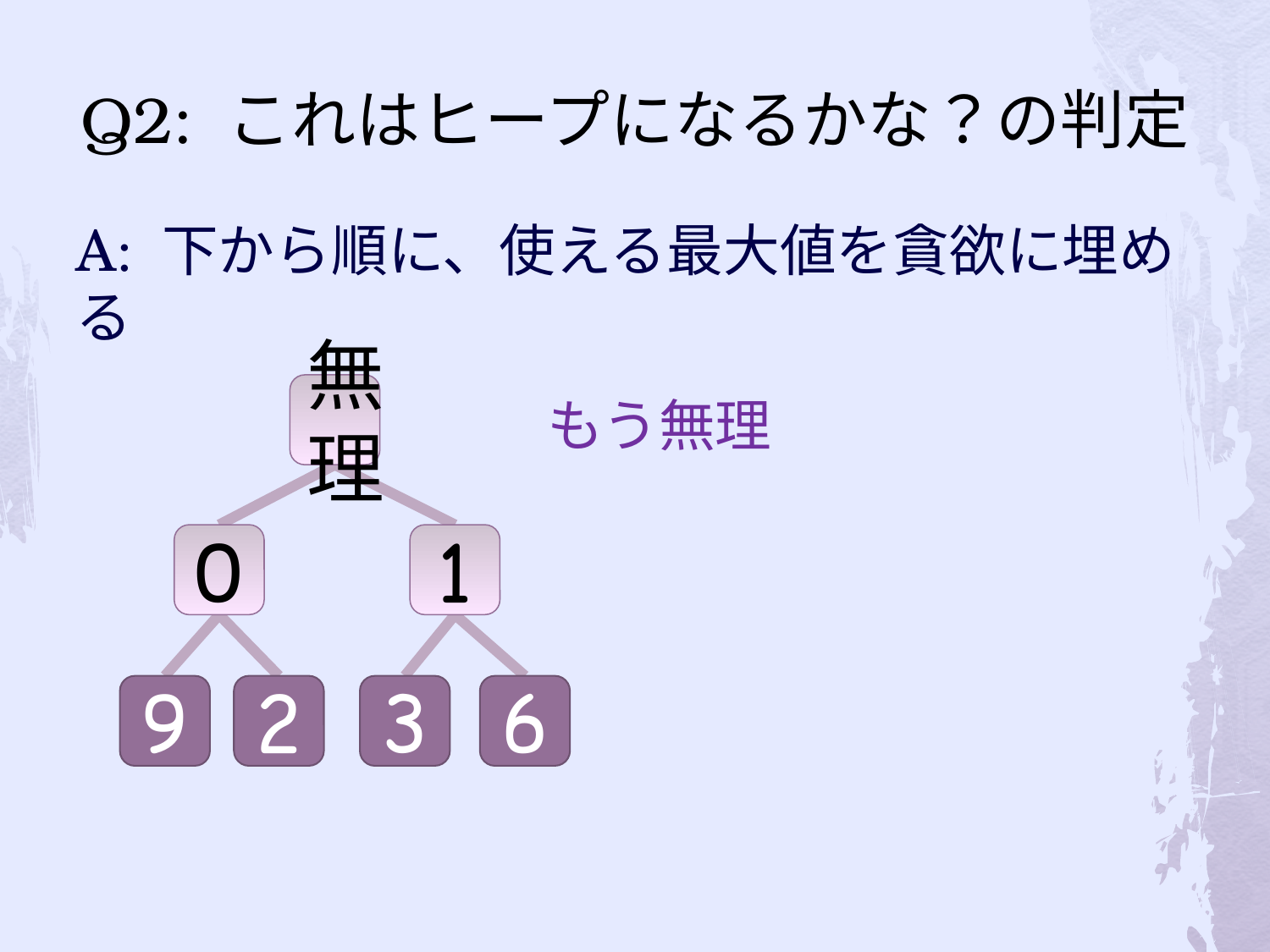

# Q2: これはヒープになるかな？の判定
A: 下から順に、使える最大値を貪欲に埋める
無理
もう無理
0
1
9
2
3
6